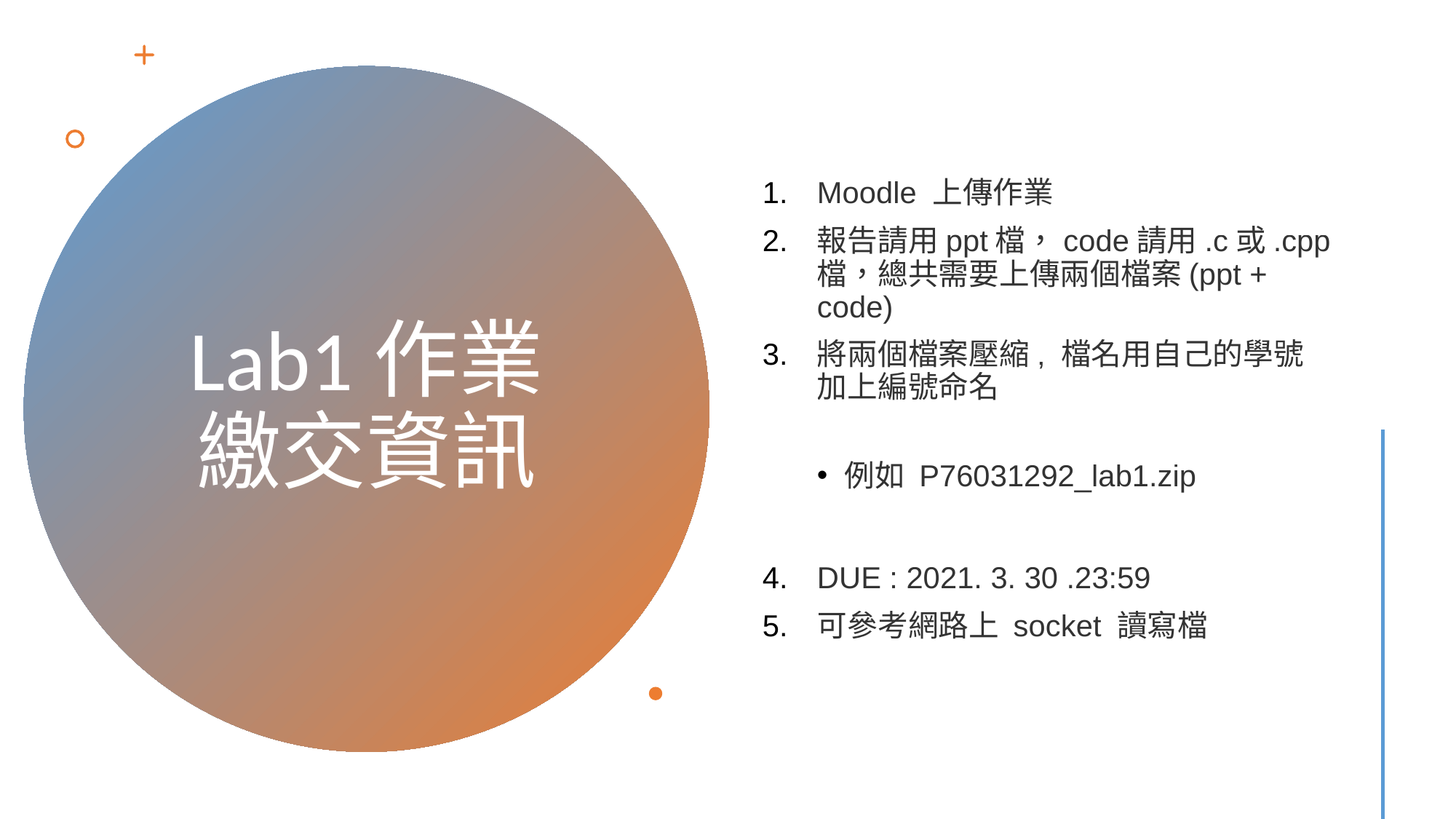

Moodle 上傳作業
報告請用ppt檔，code請用.c或.cpp檔，總共需要上傳兩個檔案(ppt + code)
將兩個檔案壓縮, 檔名用自己的學號加上編號命名

例如 P76031292_lab1.zip

DUE : 2021. 3. 30 .23:59
可參考網路上 socket 讀寫檔

# Lab1作業繳交資訊